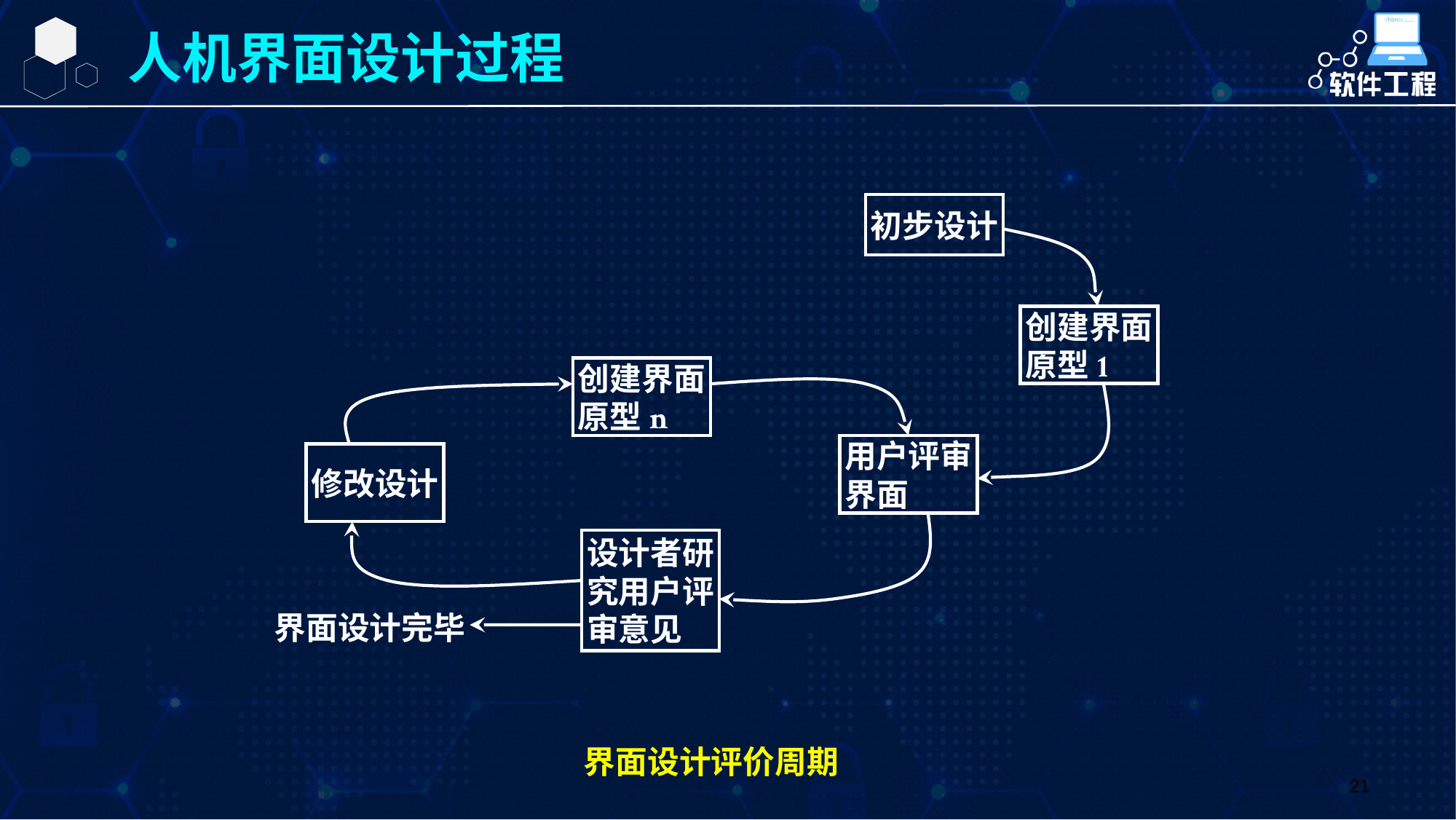

人机界面设计过程
初步设计

创建界面原型1
创建界面原型n

用户评审界面
修改设计

设计者研究用户评审意见
界面设计完毕

界面设计评价周期
21